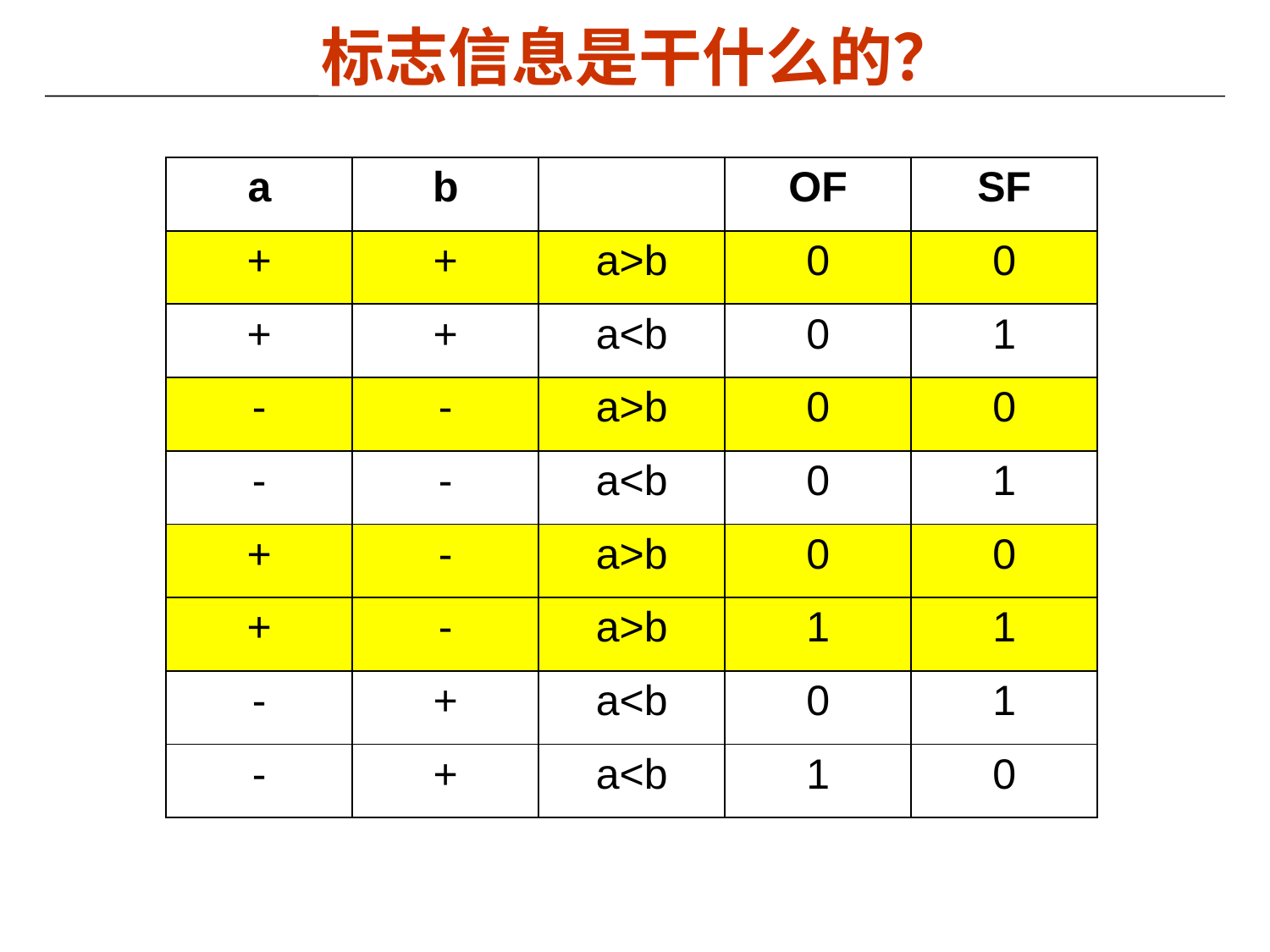

标志信息是干什么的？
| a | b |  | OF | SF |
| --- | --- | --- | --- | --- |
| + | + | a>b | 0 | 0 |
| + | + | a<b | 0 | 1 |
| - | - | a>b | 0 | 0 |
| - | - | a<b | 0 | 1 |
| + | - | a>b | 0 | 0 |
| + | - | a>b | 1 | 1 |
| - | + | a<b | 0 | 1 |
| - | + | a<b | 1 | 0 |